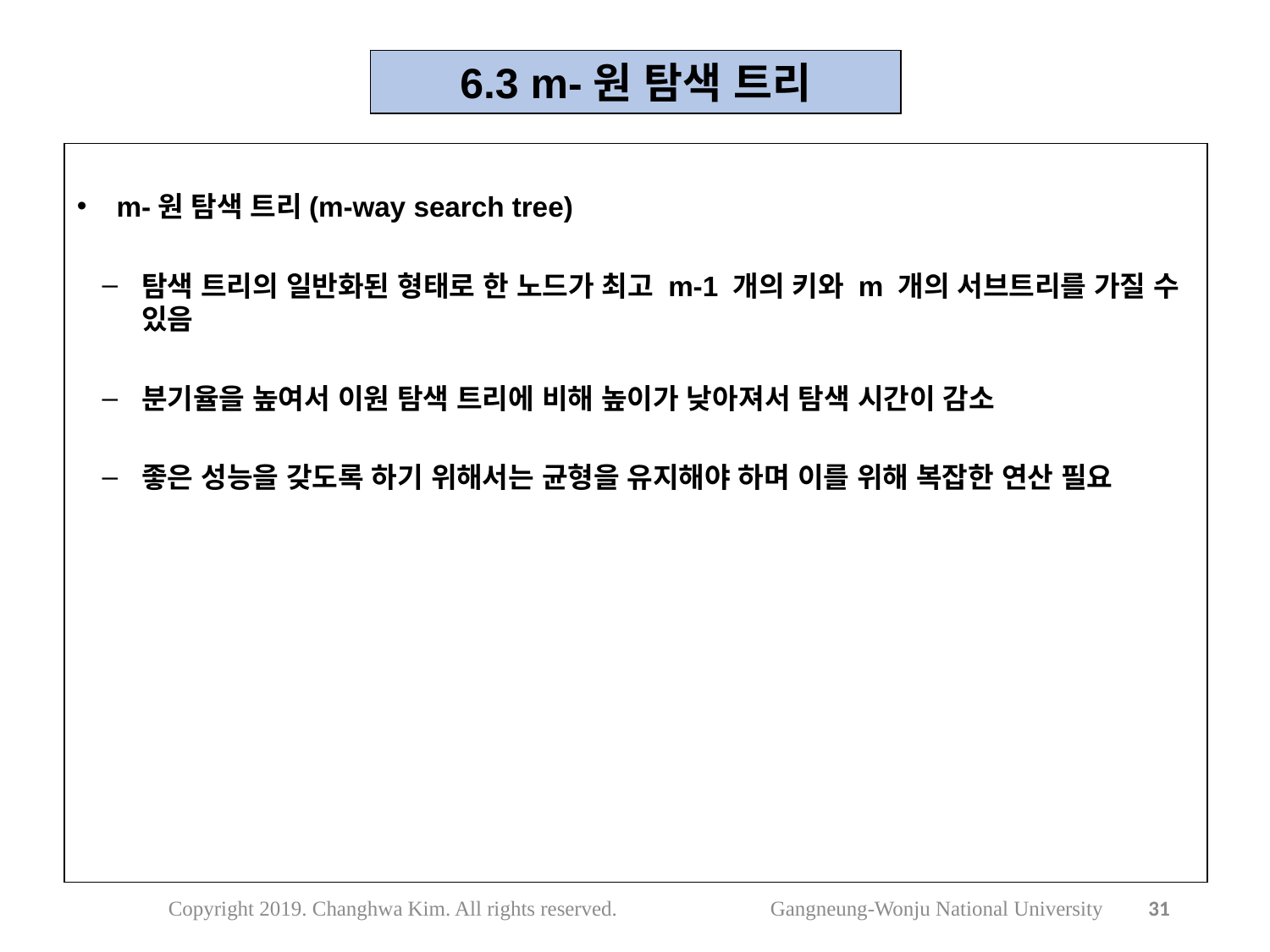

6.3 m-원 탐색 트리

m-원 탐색 트리(m-way search tree)

탐색 트리의 일반화된 형태로 한 노드가 최고 m-1 개의 키와 m 개의 서브트리를 가질 수 있음

분기율을 높여서 이원 탐색 트리에 비해 높이가 낮아져서 탐색 시간이 감소

좋은 성능을 갖도록 하기 위해서는 균형을 유지해야 하며 이를 위해 복잡한 연산 필요

Copyright 2019. Changhwa Kim. All rights reserved.                             Gangneung-Wonju National University
31
31